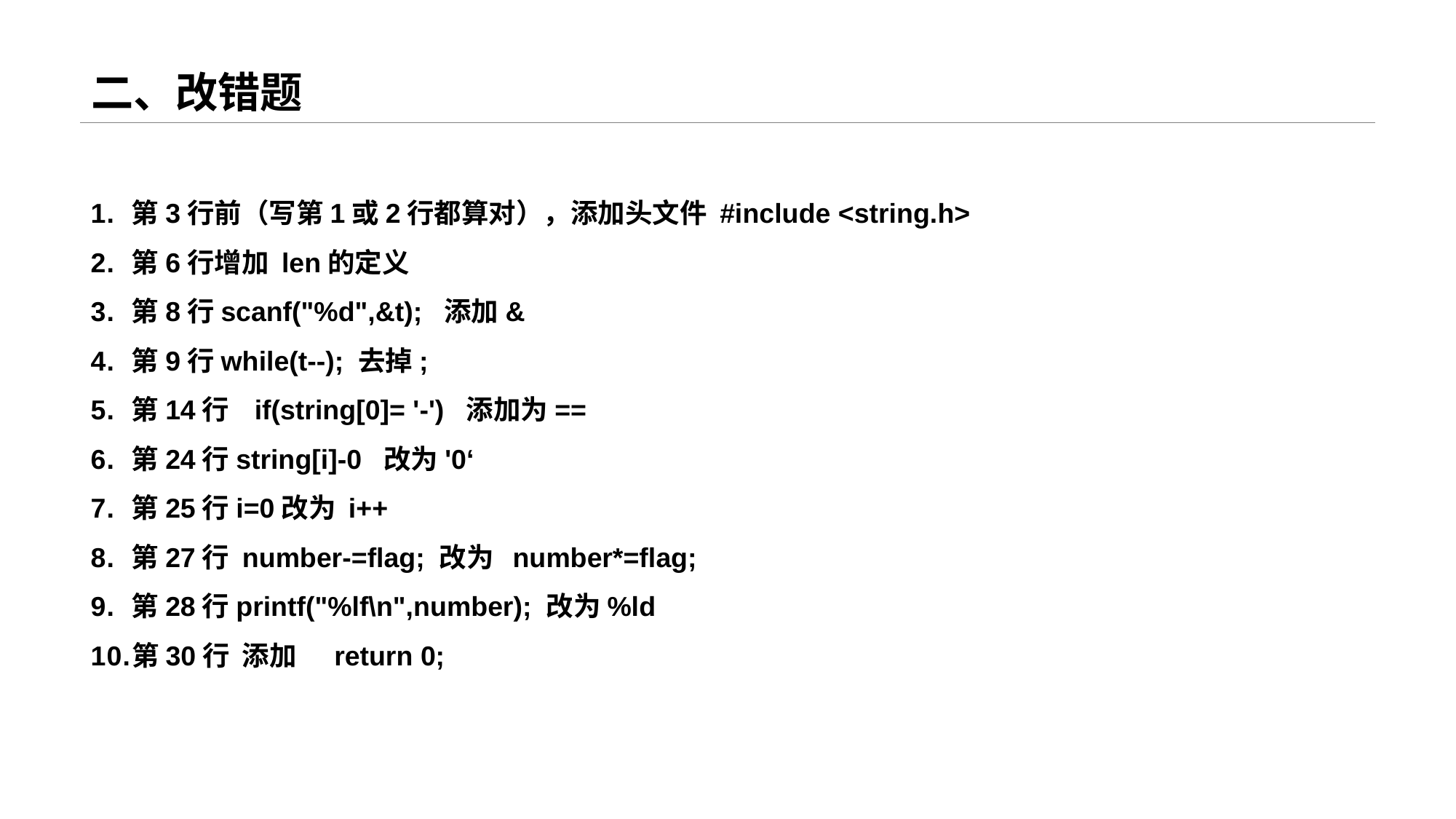

# 二、改错题
第3行前（写第1或2行都算对），添加头文件 #include <string.h>
第6行增加 len的定义
第8行scanf("%d",&t);  添加&
第9行while(t--); 去掉;
第14行   if(string[0]= '-')  添加为==
第24行string[i]-0  改为'0‘
第25行i=0改为 i++
第27行 number-=flag; 改为  number*=flag;
第28行printf("%lf\n",number); 改为%ld
第30行  添加     return 0;